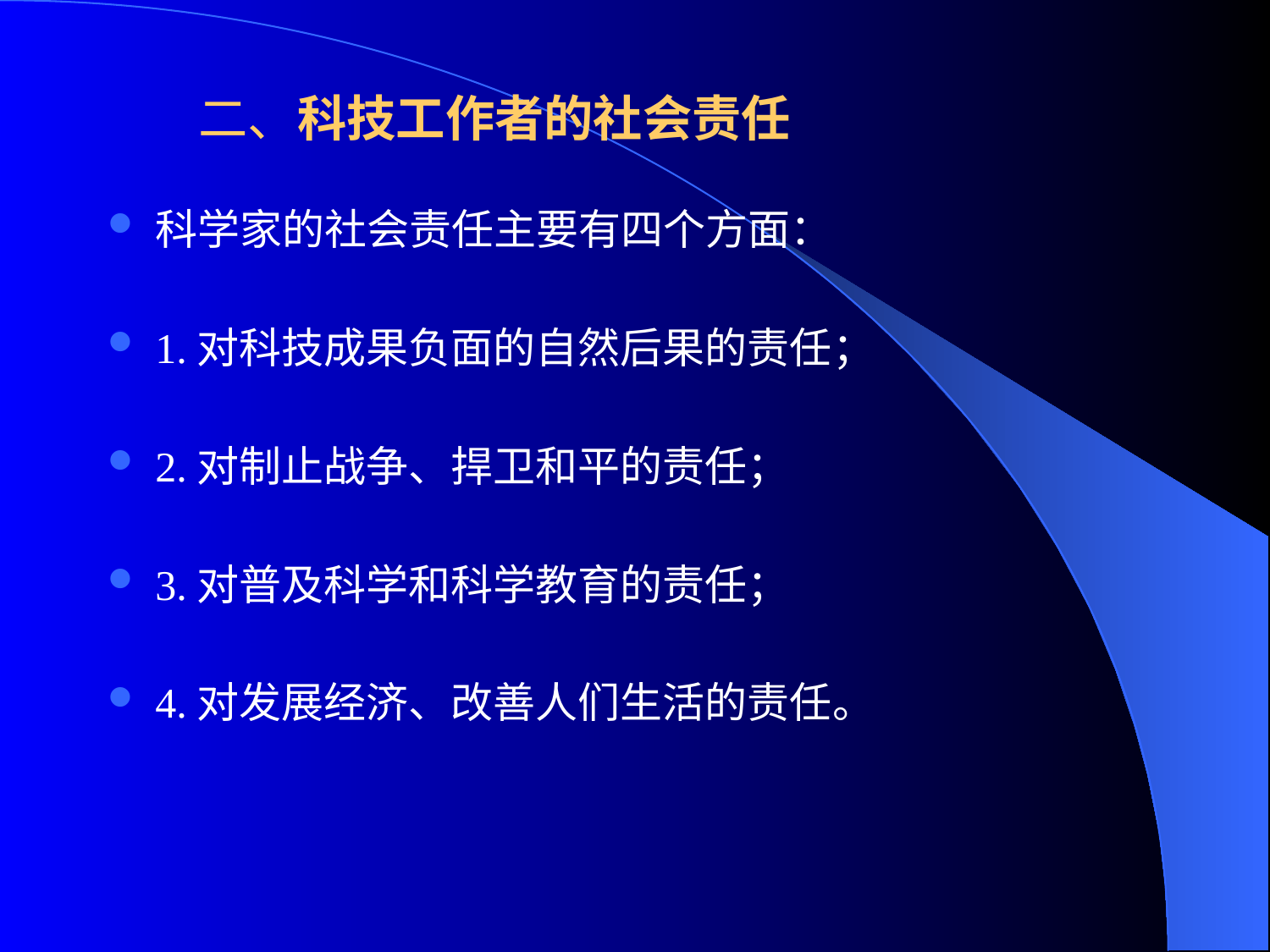

二、科技工作者的社会责任
科学家的社会责任主要有四个方面：

1.对科技成果负面的自然后果的责任；

2.对制止战争、捍卫和平的责任；

3.对普及科学和科学教育的责任；

4.对发展经济、改善人们生活的责任。